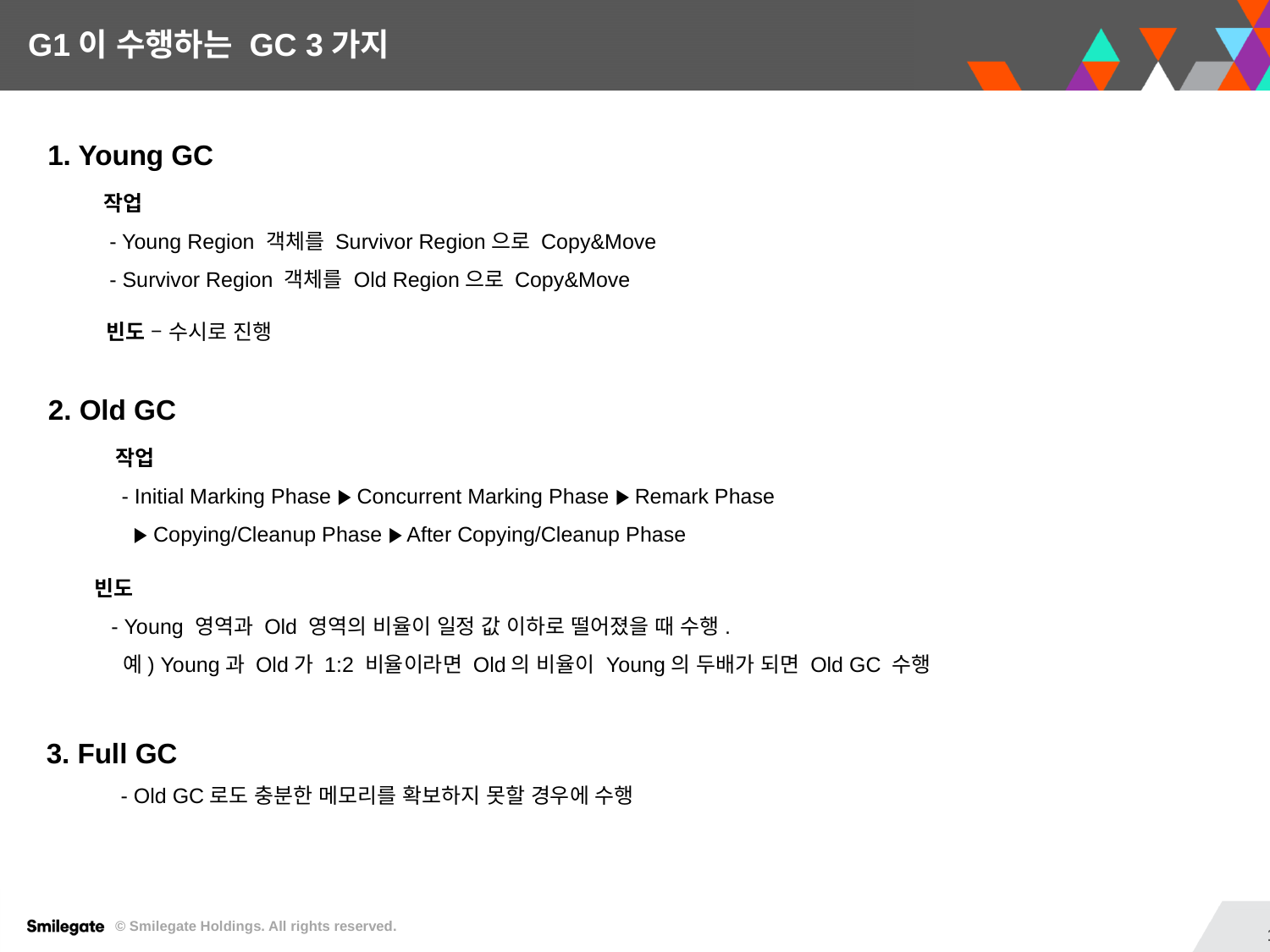

G1이 수행하는 GC 3가지
1. Young GC
작업
 - Young Region 객체를 Survivor Region으로 Copy&Move
 - Survivor Region 객체를 Old Region으로 Copy&Move
빈도 – 수시로 진행
2. Old GC
작업
 - Initial Marking Phase ▶ Concurrent Marking Phase ▶ Remark Phase
   ▶ Copying/Cleanup Phase ▶ After Copying/Cleanup Phase
빈도
  - Young 영역과 Old 영역의 비율이 일정 값 이하로 떨어졌을 때 수행.
    예) Young과 Old가 1:2 비율이라면 Old의 비율이 Young의 두배가 되면 Old GC 수행
3. Full GC
- Old GC로도 충분한 메모리를 확보하지 못할 경우에 수행